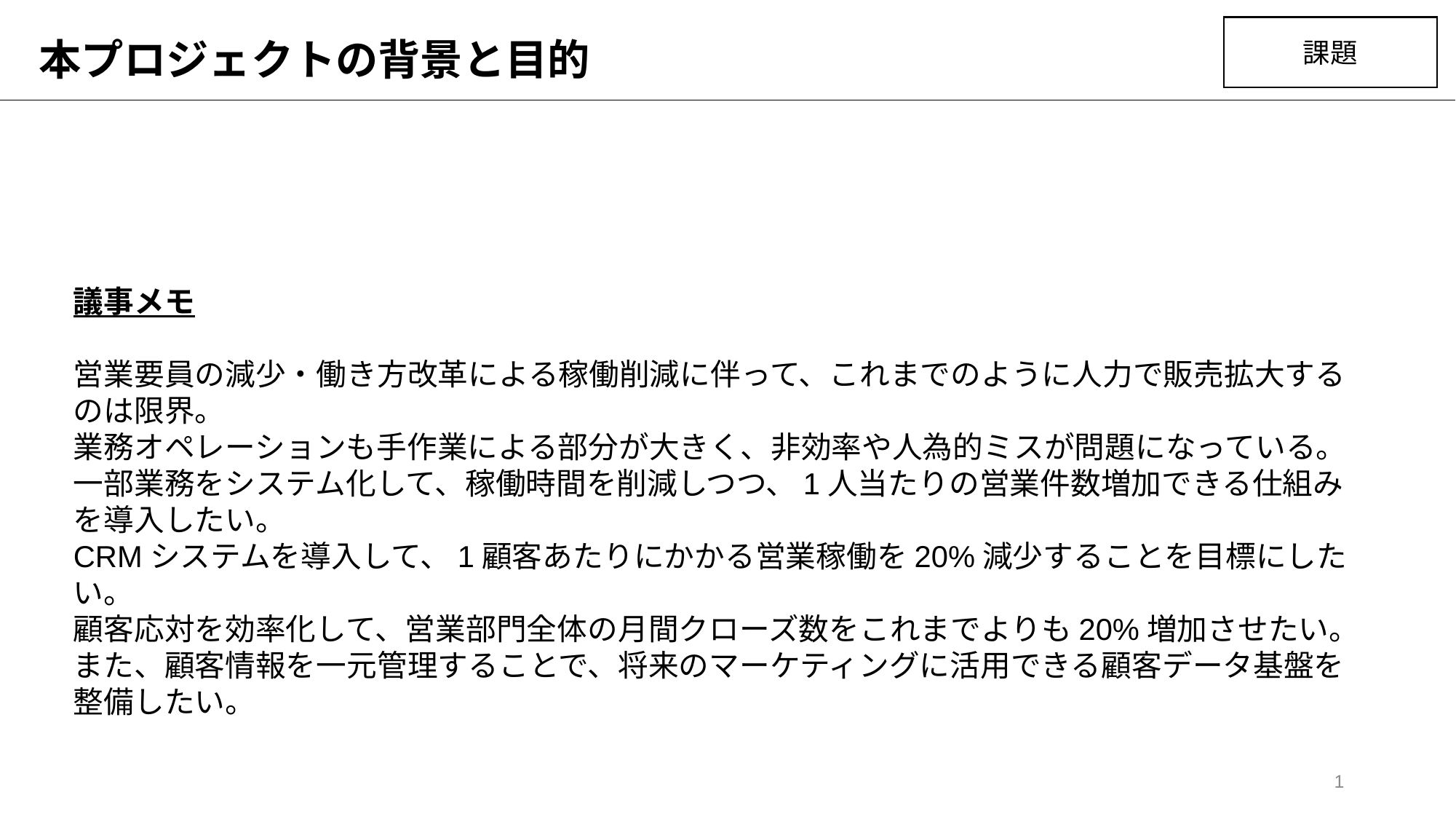

課題
# 本プロジェクトの背景と目的
議事メモ

営業要員の減少・働き方改革による稼働削減に伴って、これまでのように人力で販売拡大するのは限界。
業務オペレーションも手作業による部分が大きく、非効率や人為的ミスが問題になっている。
一部業務をシステム化して、稼働時間を削減しつつ、1人当たりの営業件数増加できる仕組みを導入したい。
CRMシステムを導入して、1顧客あたりにかかる営業稼働を20%減少することを目標にしたい。
顧客応対を効率化して、営業部門全体の月間クローズ数をこれまでよりも20%増加させたい。
また、顧客情報を一元管理することで、将来のマーケティングに活用できる顧客データ基盤を整備したい。
1